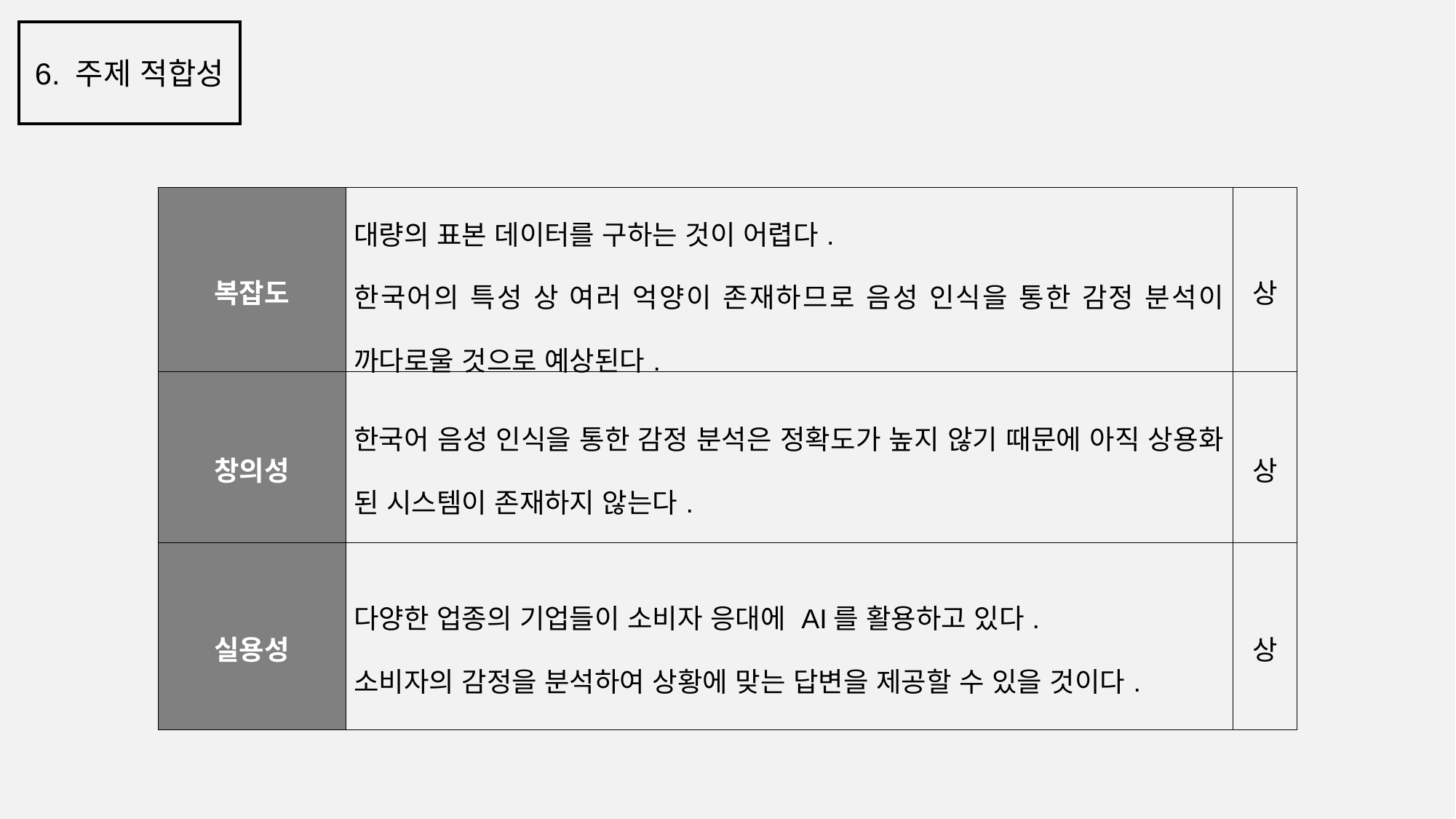

6. 주제 적합성
| 복잡도 | 대량의 표본 데이터를 구하는 것이 어렵다. 한국어의 특성 상 여러 억양이 존재하므로 음성 인식을 통한 감정 분석이 까다로울 것으로 예상된다. | 상 |
| --- | --- | --- |
| 창의성 | 한국어 음성 인식을 통한 감정 분석은 정확도가 높지 않기 때문에 아직 상용화 된 시스템이 존재하지 않는다. | 상 |
| 실용성 | 다양한 업종의 기업들이 소비자 응대에 AI를 활용하고 있다. 소비자의 감정을 분석하여 상황에 맞는 답변을 제공할 수 있을 것이다. | 상 |